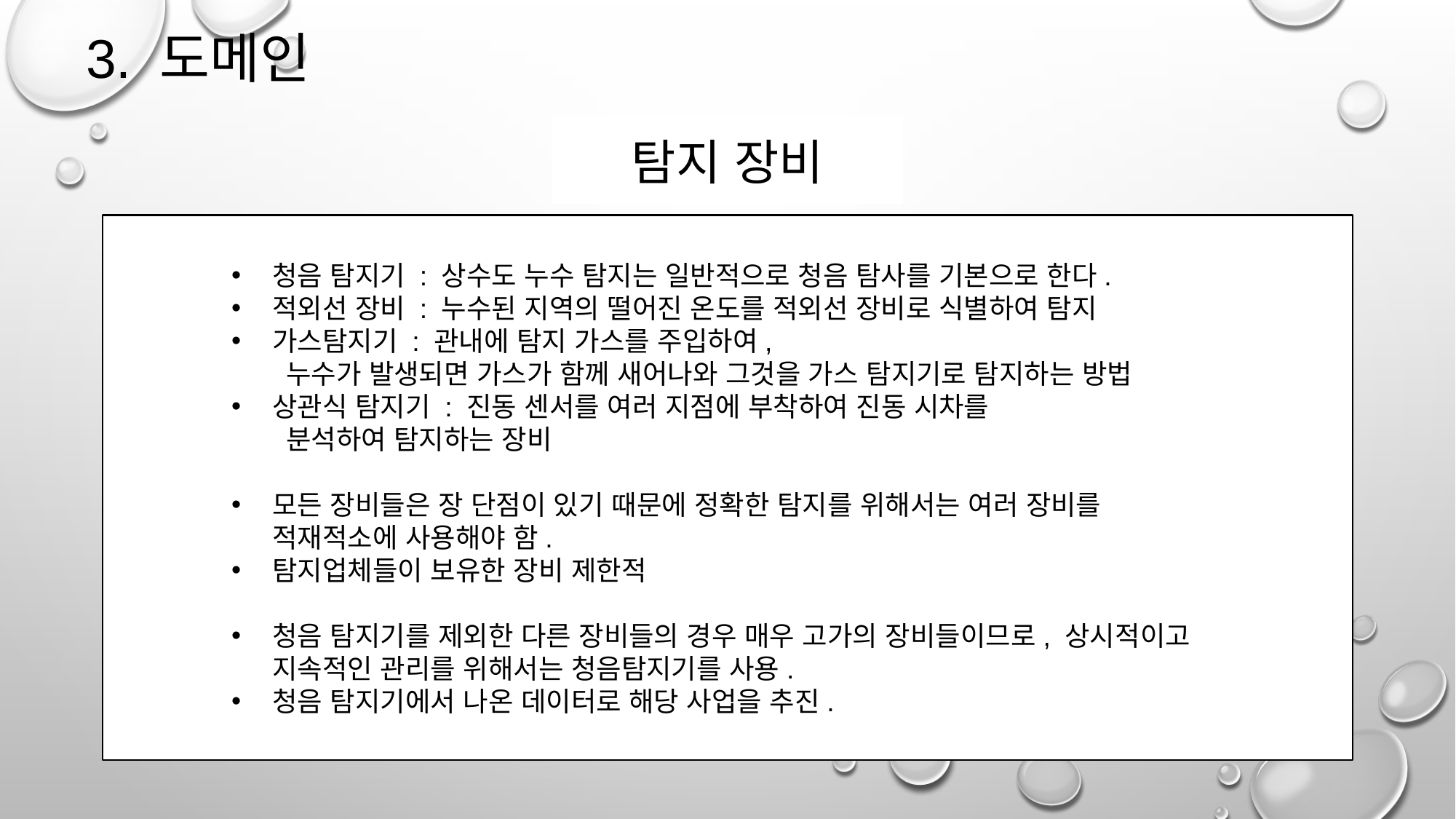

# 3. 도메인
탐지 장비
청음 탐지기 : 상수도 누수 탐지는 일반적으로 청음 탐사를 기본으로 한다.
적외선 장비 : 누수된 지역의 떨어진 온도를 적외선 장비로 식별하여 탐지
가스탐지기 : 관내에 탐지 가스를 주입하여,
누수가 발생되면 가스가 함께 새어나와 그것을 가스 탐지기로 탐지하는 방법
상관식 탐지기 : 진동 센서를 여러 지점에 부착하여 진동 시차를
분석하여 탐지하는 장비

모든 장비들은 장 단점이 있기 때문에 정확한 탐지를 위해서는 여러 장비를 적재적소에 사용해야 함.
탐지업체들이 보유한 장비 제한적

청음 탐지기를 제외한 다른 장비들의 경우 매우 고가의 장비들이므로, 상시적이고 지속적인 관리를 위해서는 청음탐지기를 사용.
청음 탐지기에서 나온 데이터로 해당 사업을 추진.